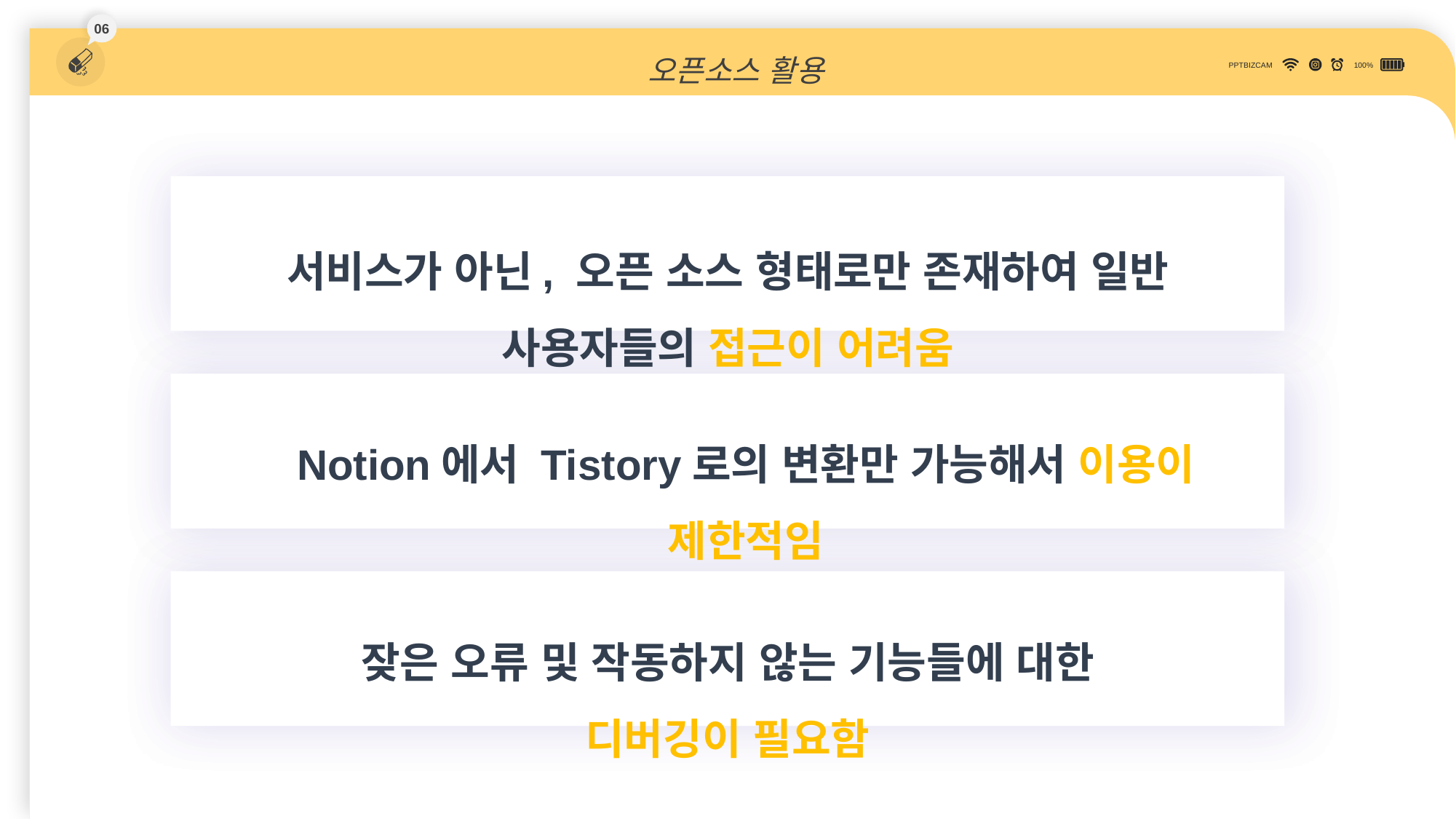

06
오픈소스 활용

PPTBIZCAM
100%

서비스가 아닌, 오픈 소스 형태로만 존재하여 일반 사용자들의 접근이 어려움

Notion에서 Tistory로의 변환만 가능해서 이용이 제한적임

잦은 오류 및 작동하지 않는 기능들에 대한 디버깅이 필요함